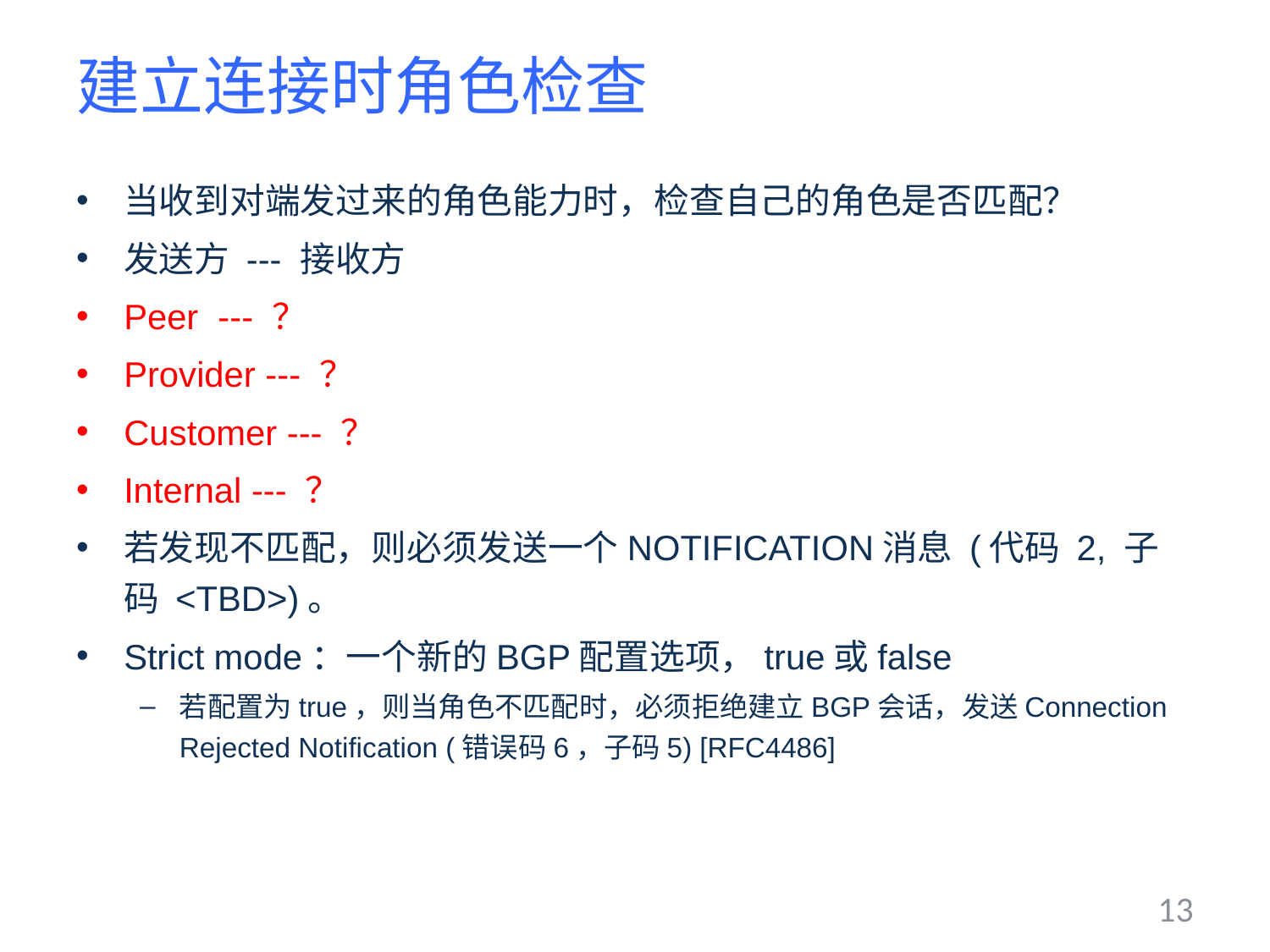

# 建立连接时角色检查
当收到对端发过来的角色能力时，检查自己的角色是否匹配？
发送方 --- 接收方
Peer  --- ？
Provider --- ？
Customer --- ？
Internal --- ？
若发现不匹配，则必须发送一个NOTIFICATION消息 (代码 2, 子码 <TBD>)。
Strict mode：一个新的BGP配置选项，true或false
若配置为true，则当角色不匹配时，必须拒绝建立BGP会话，发送Connection Rejected Notification (错误码6，子码5) [RFC4486]
13